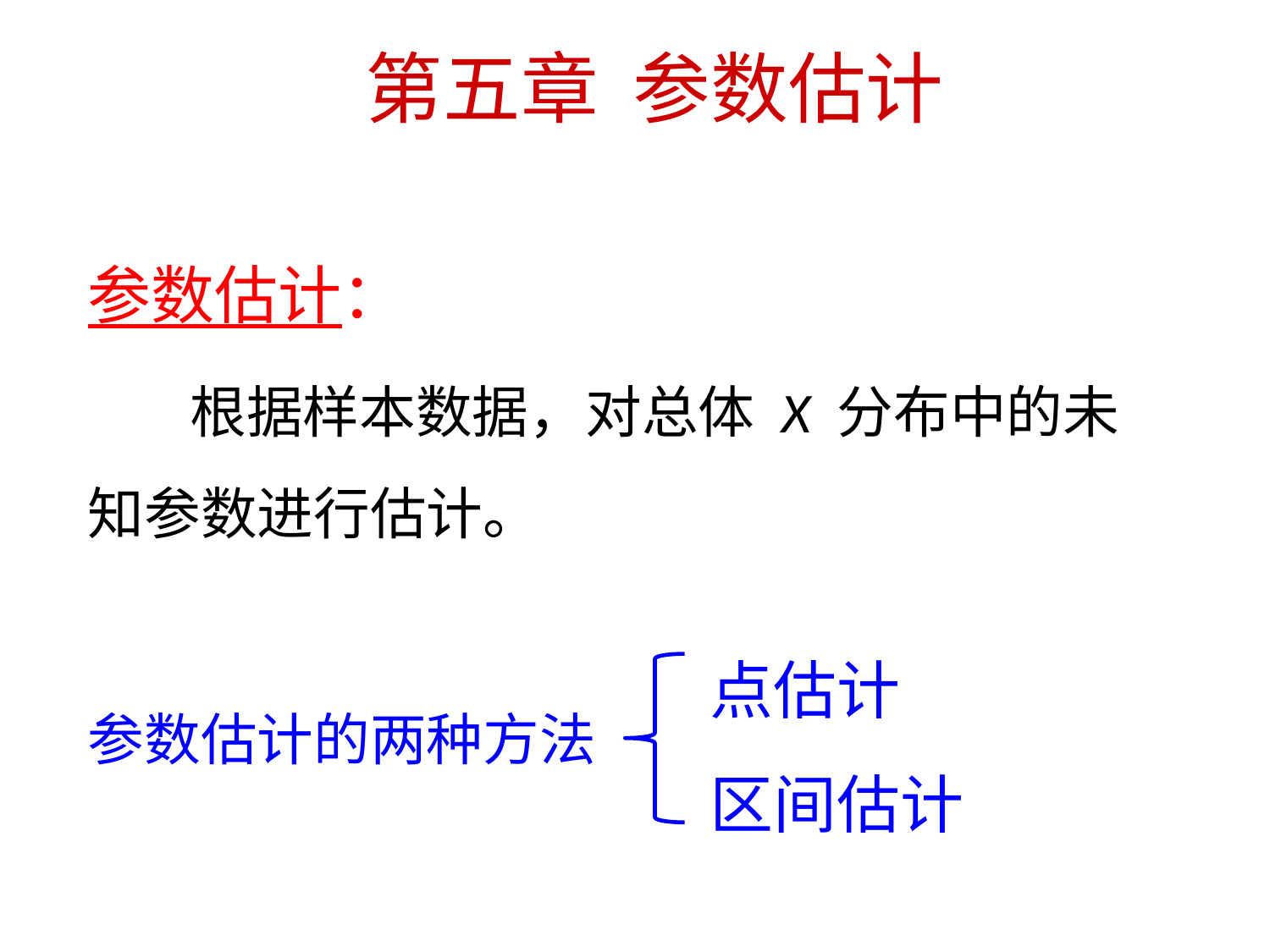

第五章  参数估计
参数估计：
       根据样本数据，对总体 X 分布中的未知参数进行估计。

参数估计的两种方法
点估计
区间估计